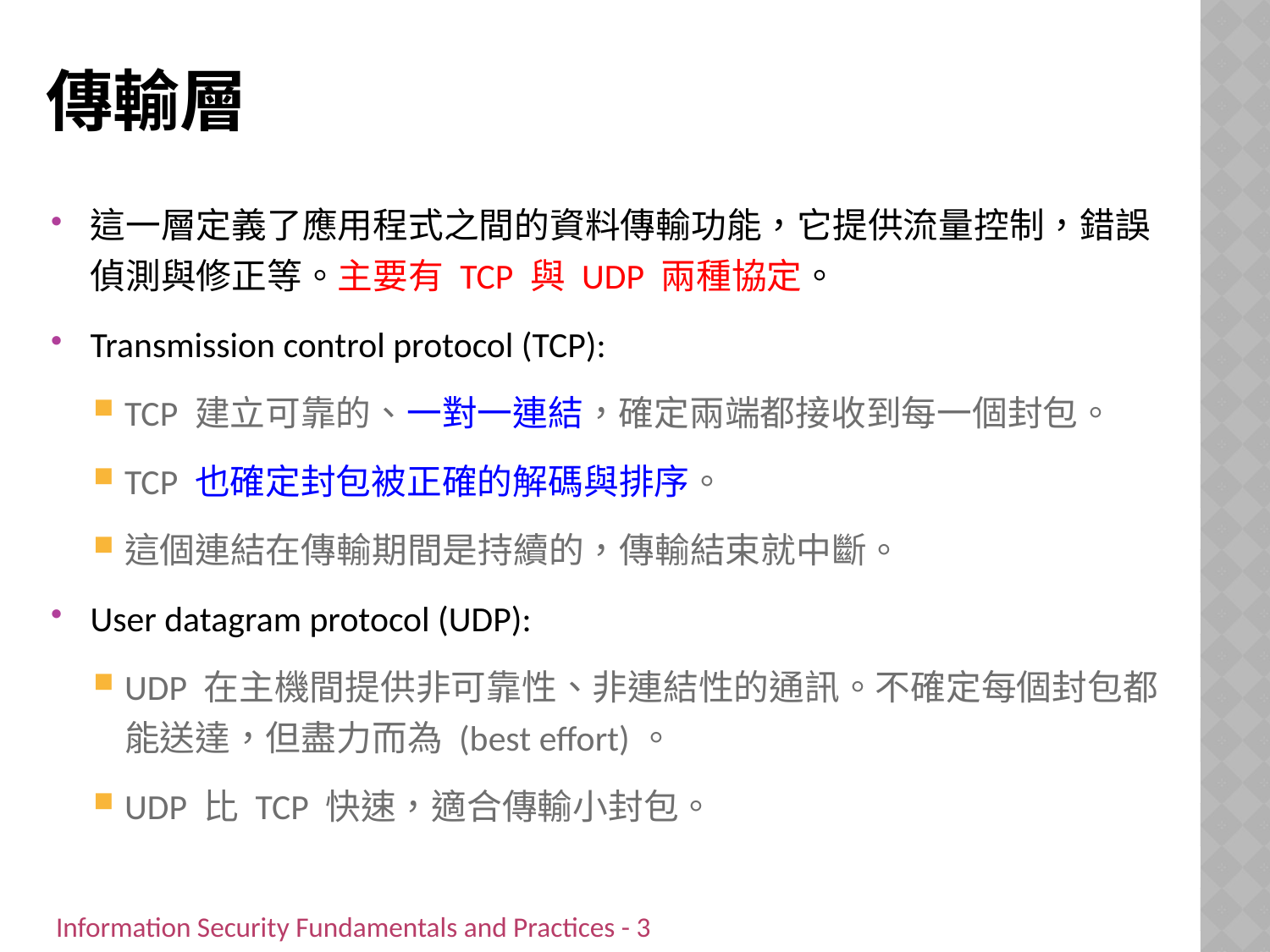

# 傳輸層
這一層定義了應用程式之間的資料傳輸功能，它提供流量控制，錯誤偵測與修正等。主要有 TCP 與 UDP 兩種協定。
Transmission control protocol (TCP):
TCP 建立可靠的、一對一連結，確定兩端都接收到每一個封包。
TCP 也確定封包被正確的解碼與排序。
這個連結在傳輸期間是持續的，傳輸結束就中斷。
User datagram protocol (UDP):
UDP 在主機間提供非可靠性、非連結性的通訊。不確定每個封包都能送達，但盡力而為 (best effort)。
UDP 比 TCP 快速，適合傳輸小封包。